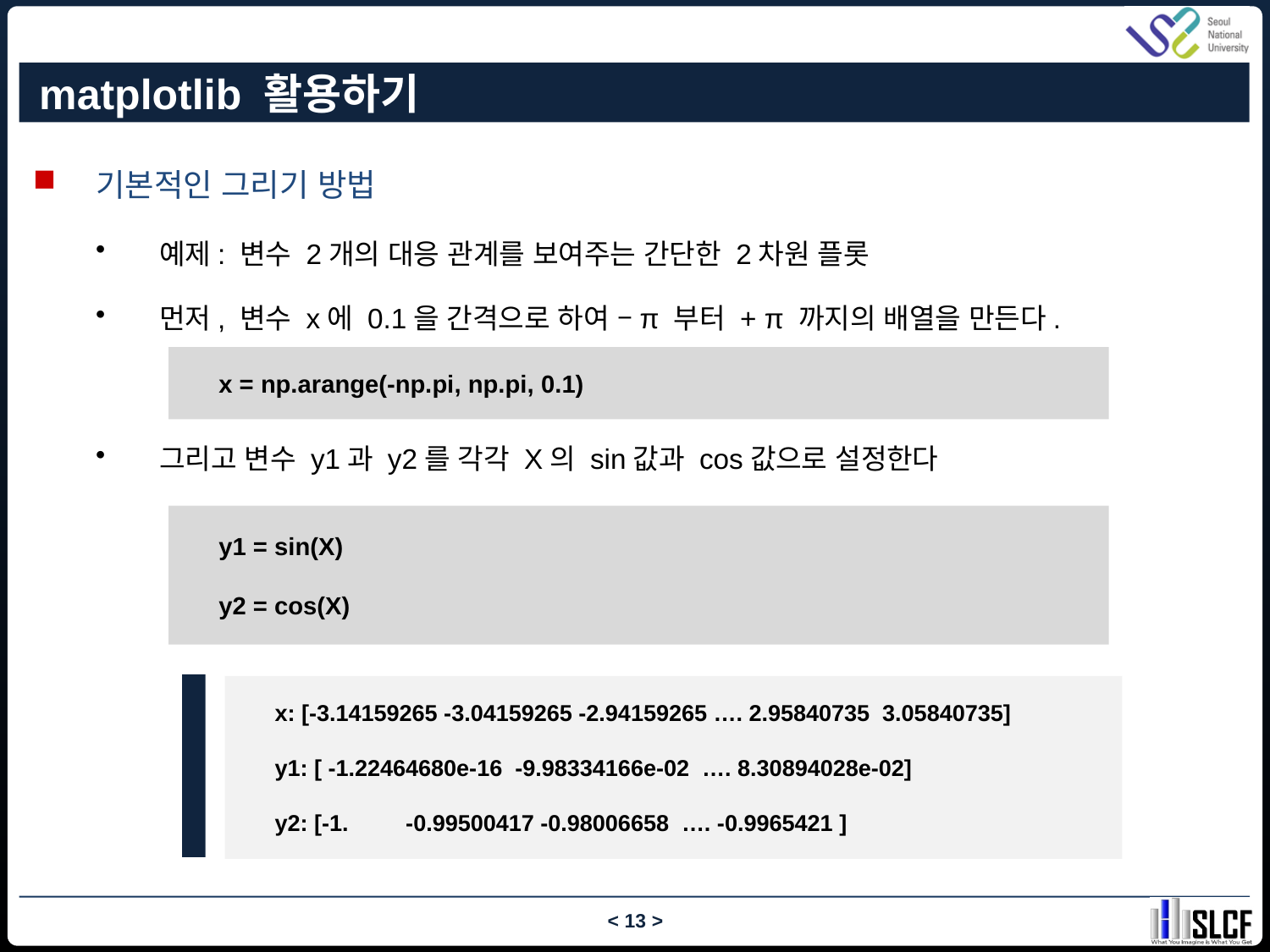

# matplotlib 활용하기
기본적인 그리기 방법
예제: 변수 2개의 대응 관계를 보여주는 간단한 2차원 플롯
먼저, 변수 x에 0.1을 간격으로 하여 –π 부터 + π 까지의 배열을 만든다.

그리고 변수 y1과 y2를 각각 X의 sin값과 cos값으로 설정한다

x = np.arange(-np.pi, np.pi, 0.1)
y1 = sin(X)

y2 = cos(X)

x: [-3.14159265 -3.04159265 -2.94159265 …. 2.95840735  3.05840735]

y1: [ -1.22464680e-16  -9.98334166e-02  …. 8.30894028e-02]

y2: [-1.         -0.99500417 -0.98006658  …. -0.9965421 ]